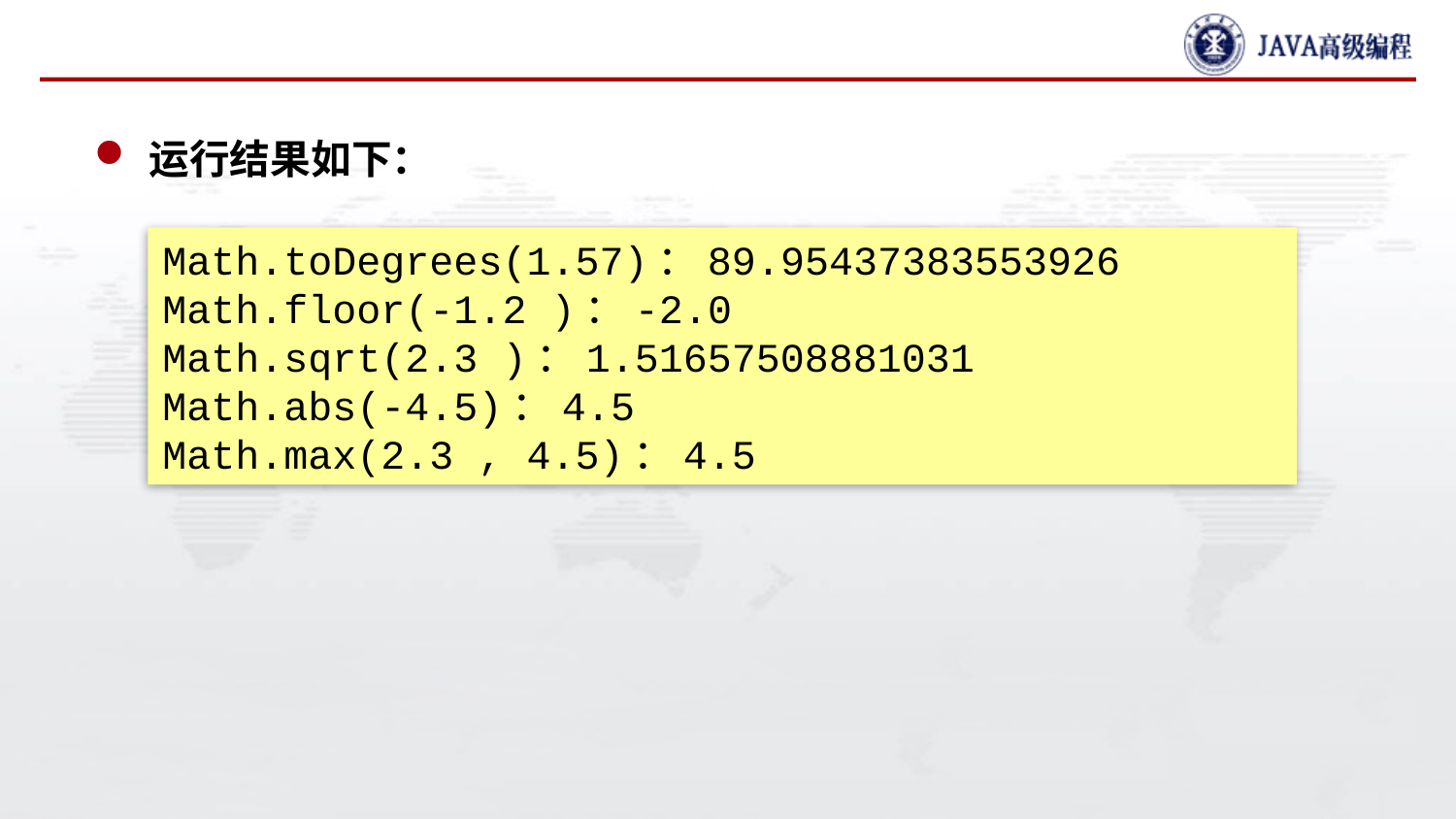

#
运行结果如下：

Math.toDegrees(1.57)：89.95437383553926
Math.floor(-1.2 )：-2.0
Math.sqrt(2.3 )：1.51657508881031
Math.abs(-4.5)：4.5
Math.max(2.3 , 4.5)：4.5